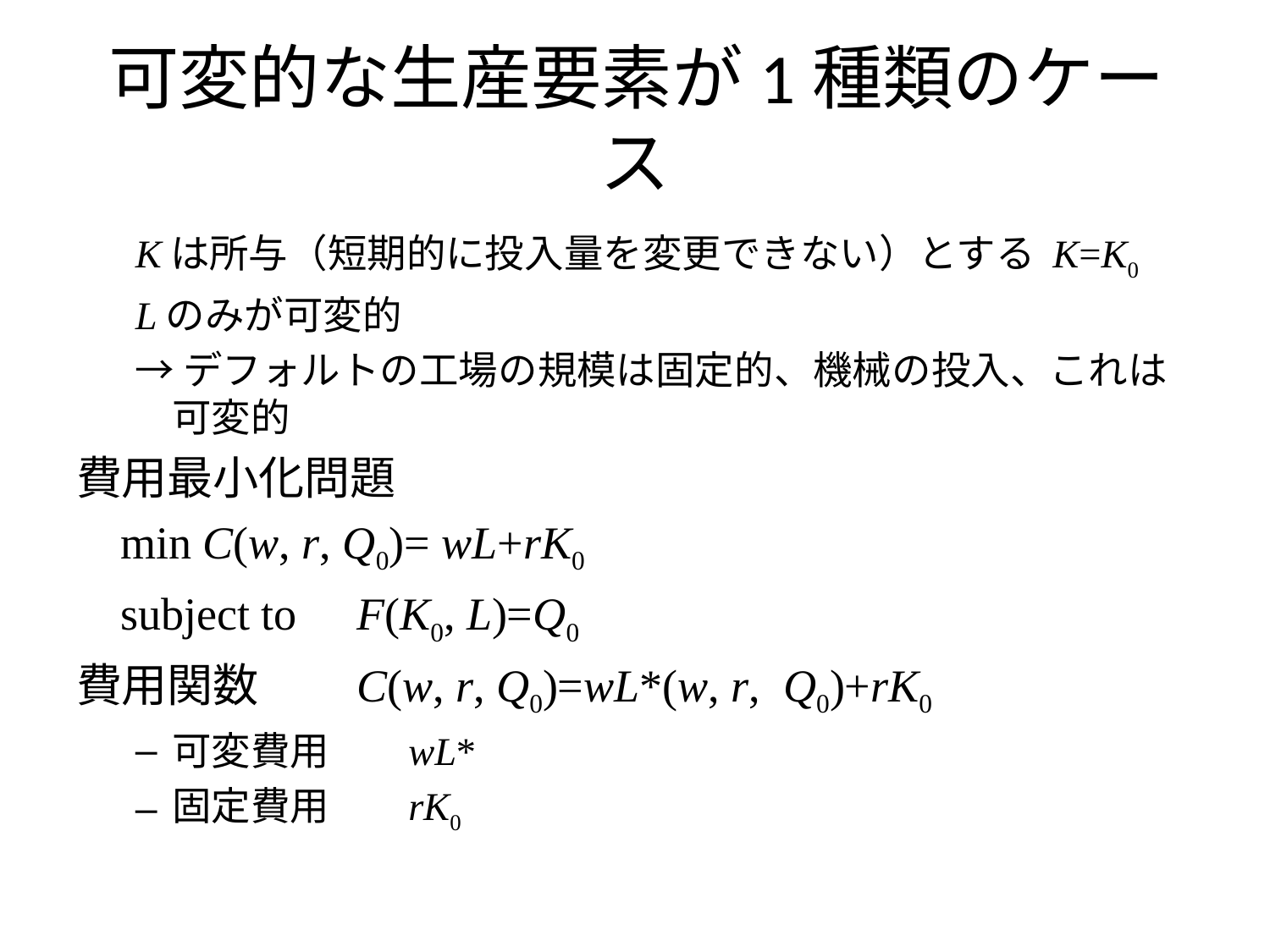

# 可変的な生産要素が1種類のケース
Kは所与（短期的に投入量を変更できない）とする K=K0
Lのみが可変的
→デフォルトの工場の規模は固定的、機械の投入、これは可変的
費用最小化問題
	min C(w, r, Q0)= wL+rK0
	subject to 	F(K0, L)=Q0
費用関数	C(w, r, Q0)=wL*(w, r,  Q0)+rK0
可変費用 	wL*
固定費用	rK0